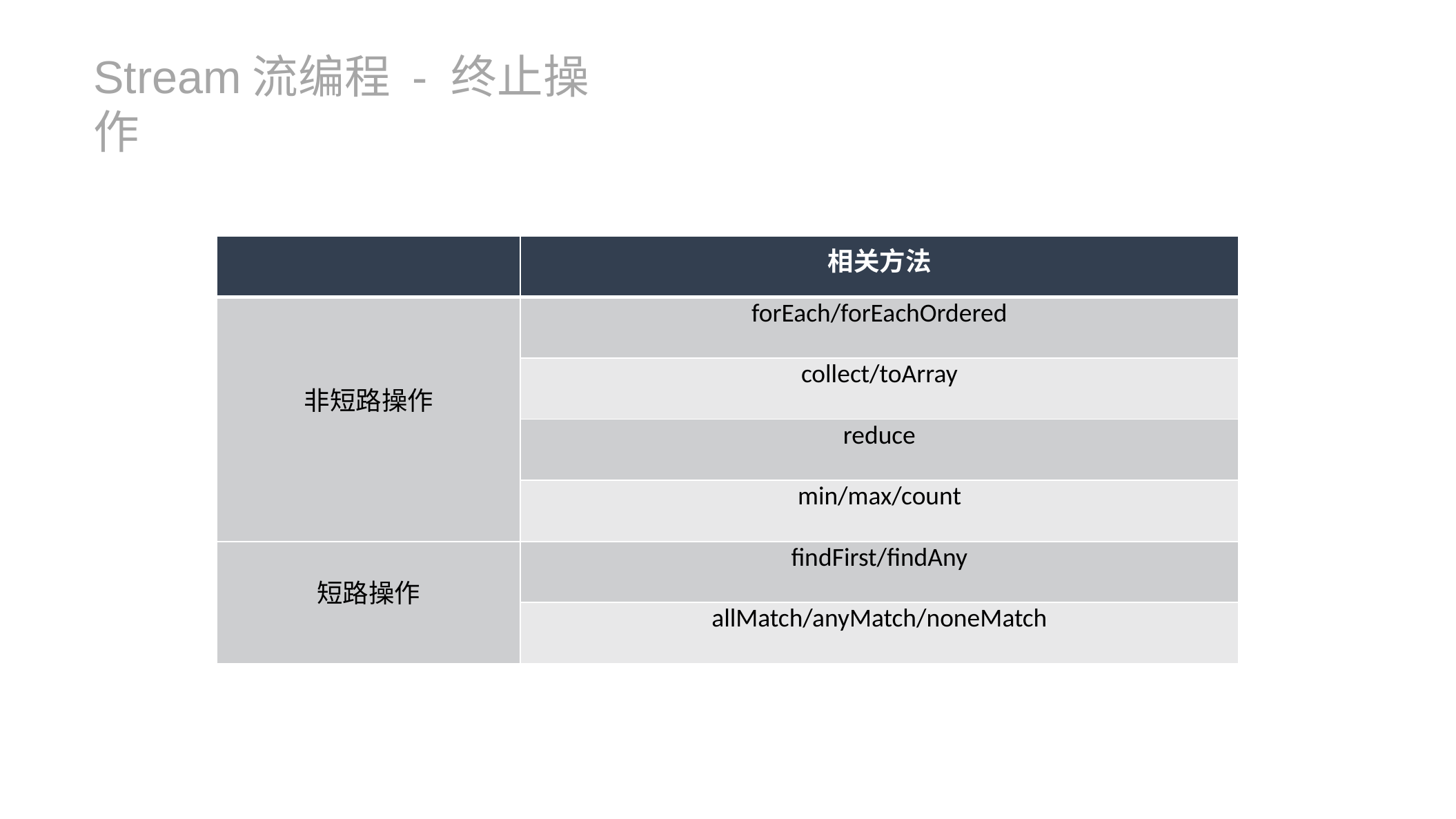

Stream流编程 - 终止操作
|  | 相关方法 |
| --- | --- |
| 非短路操作 | forEach/forEachOrdered |
|  | collect/toArray |
|  | reduce |
|  | min/max/count |
| 短路操作 | findFirst/findAny |
|  | allMatch/anyMatch/noneMatch |